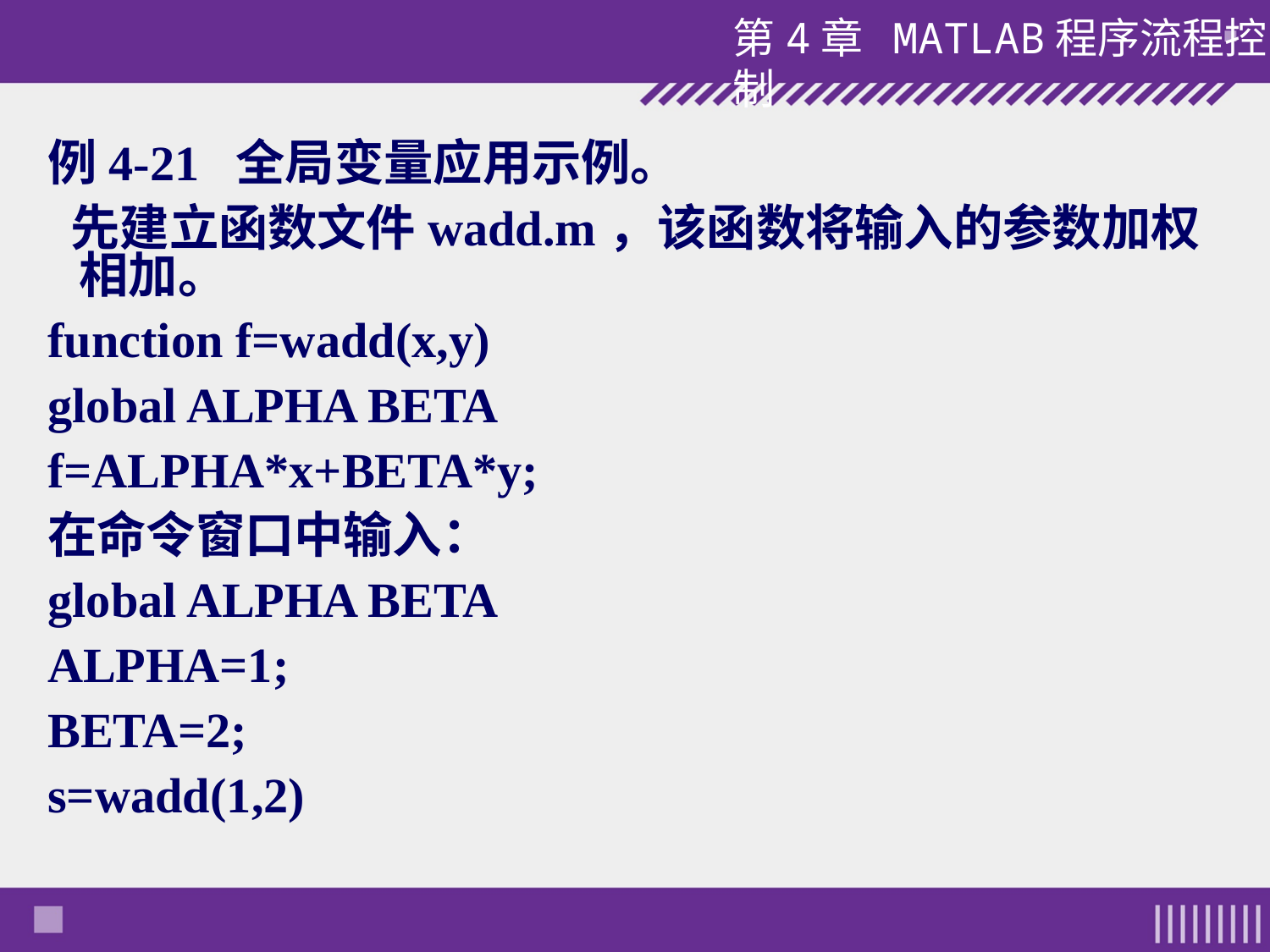

例4-21  全局变量应用示例。
 先建立函数文件wadd.m，该函数将输入的参数加权相加。
function f=wadd(x,y)
global ALPHA BETA
f=ALPHA*x+BETA*y;
在命令窗口中输入：
global ALPHA BETA
ALPHA=1;
BETA=2;
s=wadd(1,2)